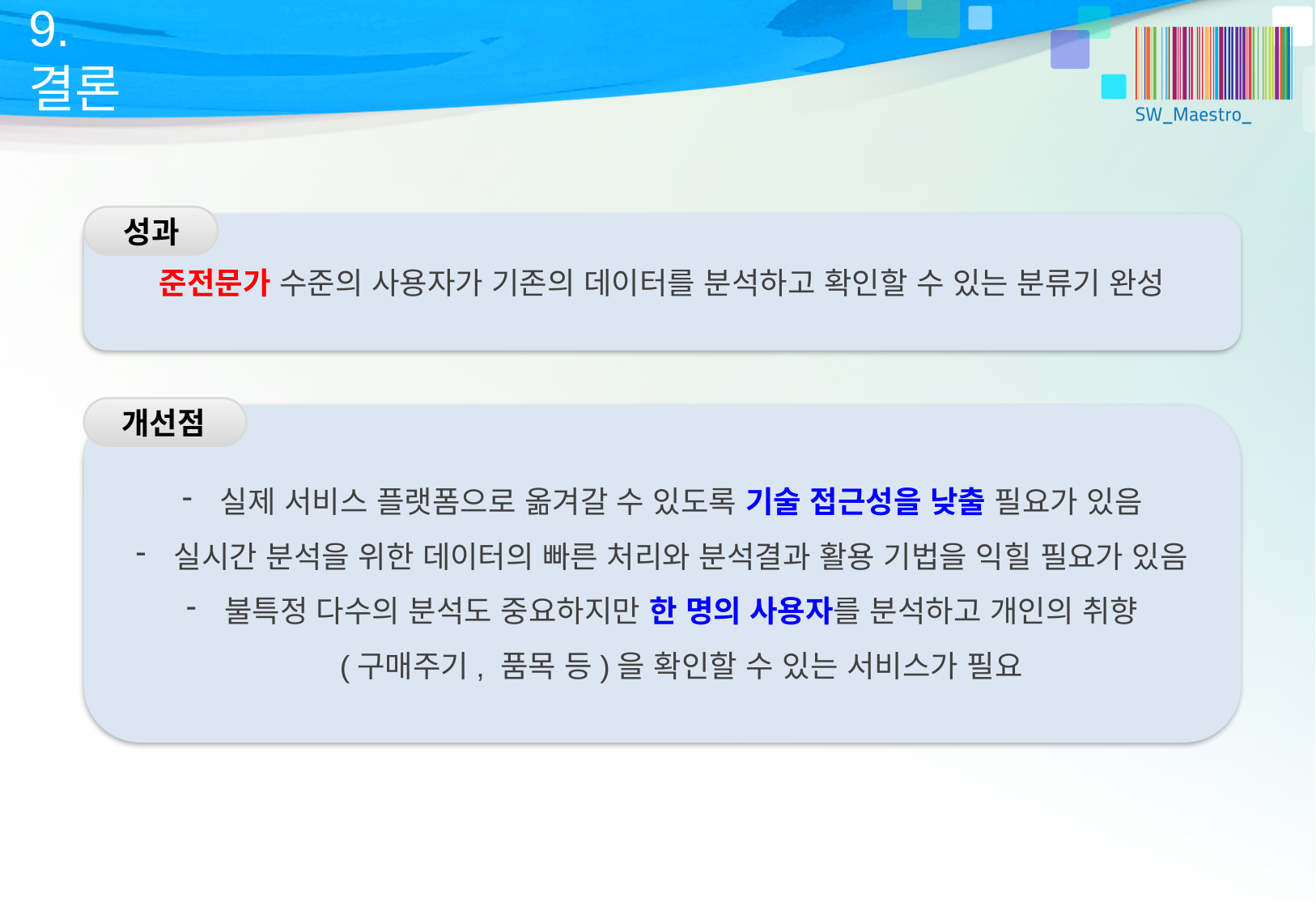

9. 결론

성과
준전문가 수준의 사용자가 기존의 데이터를 분석하고 확인할 수 있는 분류기 완성

개선점
실제 서비스 플랫폼으로 옮겨갈 수 있도록 기술 접근성을 낮출 필요가 있음
실시간 분석을 위한 데이터의 빠른 처리와 분석결과 활용 기법을 익힐 필요가 있음
불특정 다수의 분석도 중요하지만 한 명의 사용자를 분석하고 개인의 취향
(구매주기, 품목 등)을 확인할 수 있는 서비스가 필요